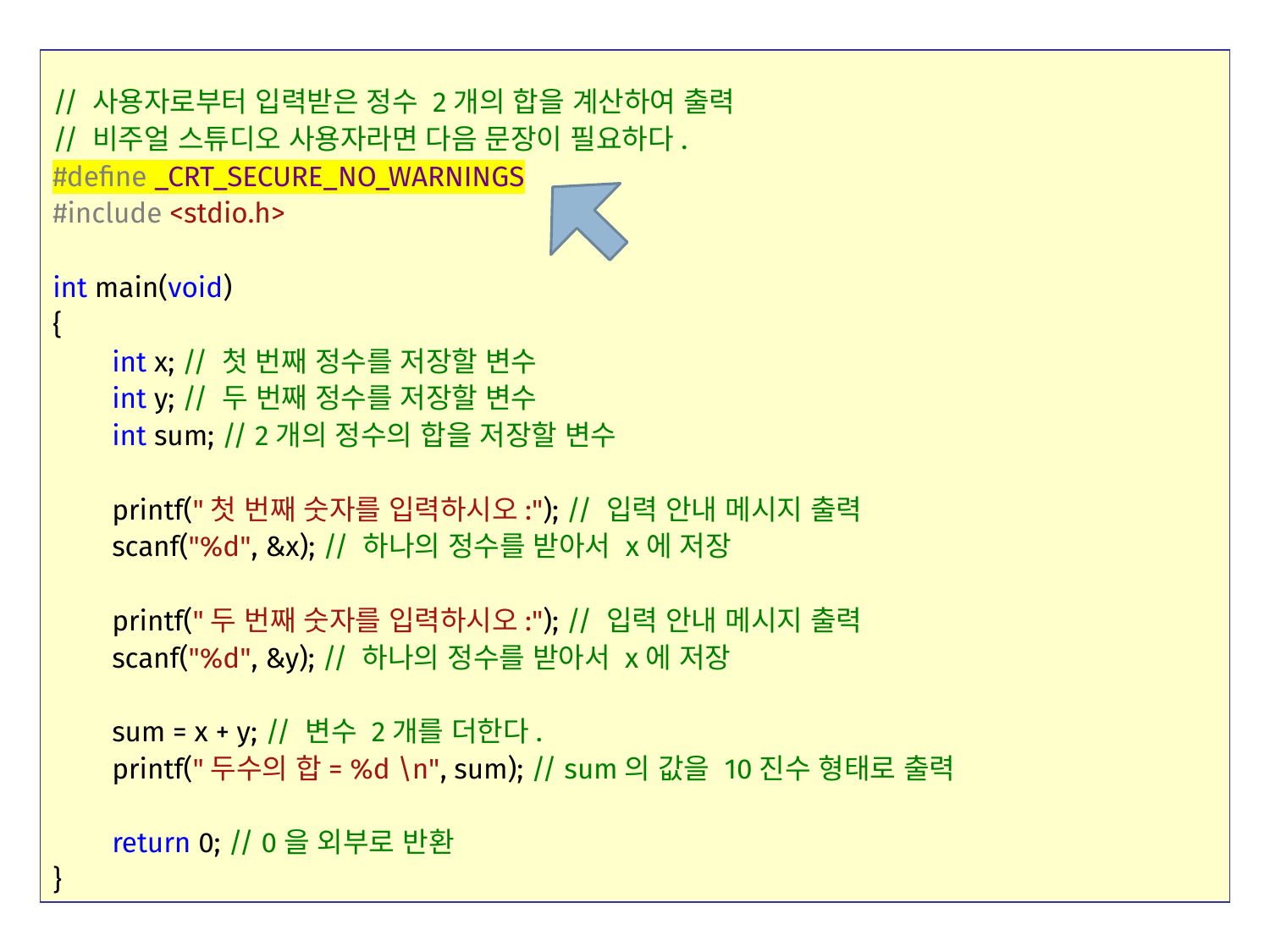

// 사용자로부터 입력받은 정수 2개의 합을 계산하여 출력
// 비주얼 스튜디오 사용자라면 다음 문장이 필요하다.
#define _CRT_SECURE_NO_WARNINGS
#include <stdio.h>

int main(void)
{
        int x; // 첫 번째 정수를 저장할 변수
        int y; // 두 번째 정수를 저장할 변수
        int sum; // 2개의 정수의 합을 저장할 변수

        printf("첫 번째 숫자를 입력하시오:"); // 입력 안내 메시지 출력
        scanf("%d", &x); // 하나의 정수를 받아서 x에 저장

        printf("두 번째 숫자를 입력하시오:"); // 입력 안내 메시지 출력
        scanf("%d", &y); // 하나의 정수를 받아서 x에 저장

        sum = x + y; // 변수 2개를 더한다.
        printf("두수의 합= %d \n", sum); // sum의 값을 10진수 형태로 출력

        return 0; // 0을 외부로 반환
}